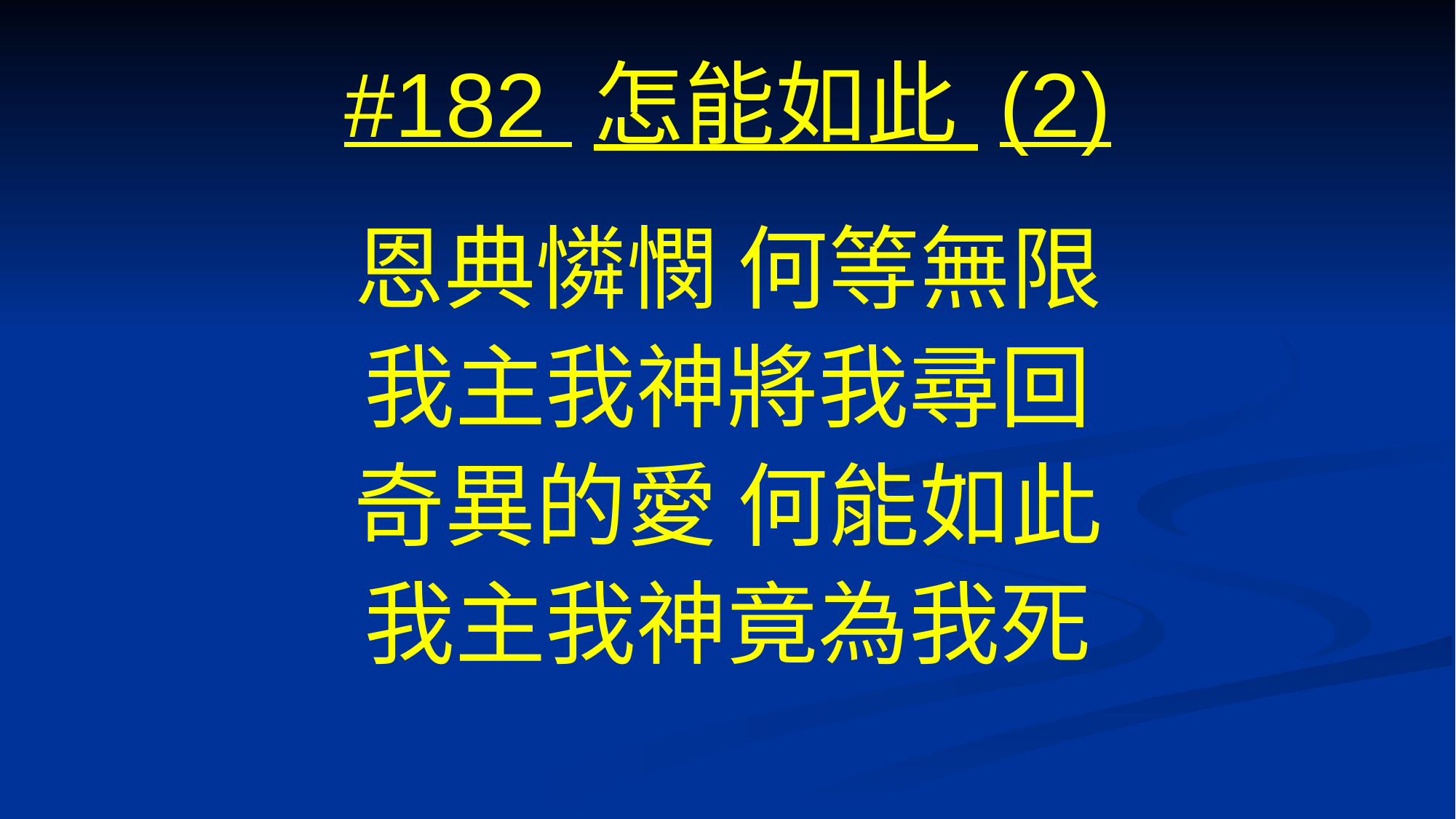

# #182 怎能如此 (2)
恩典憐憫 何等無限
我主我神將我尋回
奇異的愛 何能如此
我主我神竟為我死